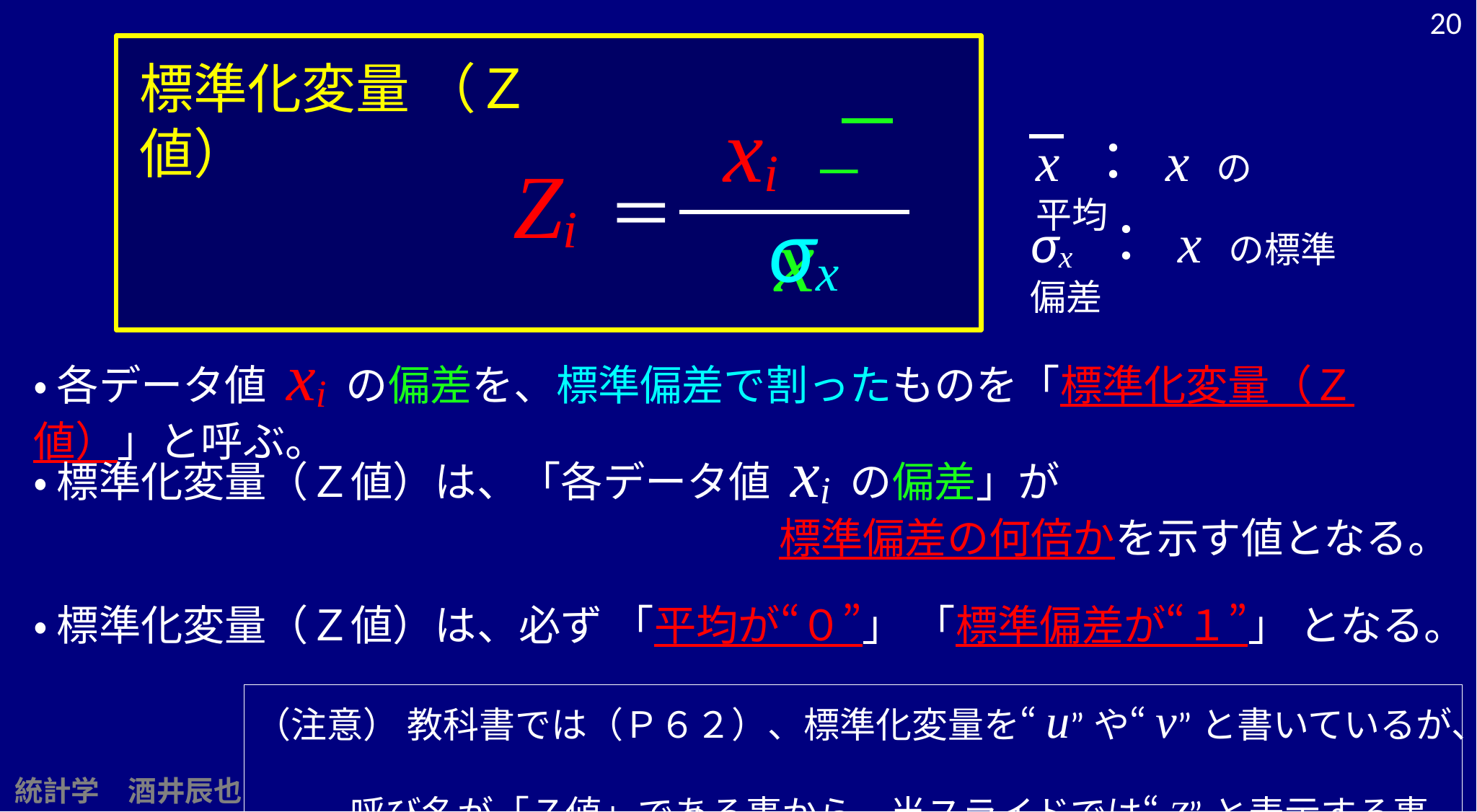

20

標準化変量 （Ｚ値）
xi － x
x ： x の平均
Zi ＝
σx
σx ： x の標準偏差
・ 各データ値 xi の偏差を、標準偏差で割ったものを「標準化変量（Ｚ値）」と呼ぶ。
・ 標準化変量（Ｚ値）は、「各データ値 xi の偏差」が
標準偏差の何倍かを示す値となる。
・ 標準化変量（Ｚ値）は、必ず 「平均が“０”」 「標準偏差が“１”」 となる。
（注意） 教科書では（Ｐ６２）、標準化変量を“u”や“v”と書いているが、
呼び名が「Ｚ値」である事から、当スライドでは“Z”と表示する事にします。
統計学　酒井辰也